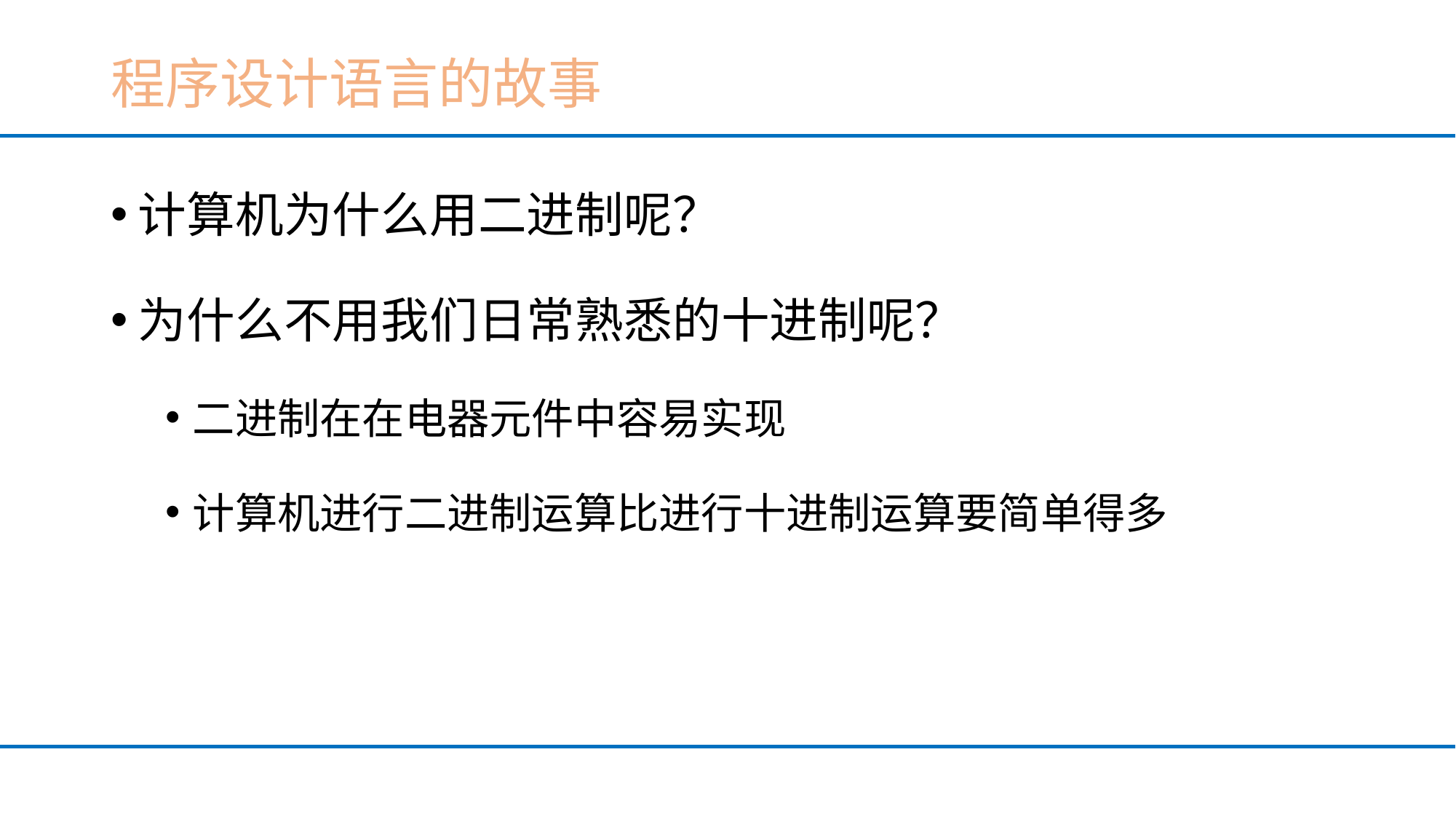

# 程序设计语言的故事
计算机为什么用二进制呢？
为什么不用我们日常熟悉的十进制呢？
二进制在在电器元件中容易实现
计算机进行二进制运算比进行十进制运算要简单得多